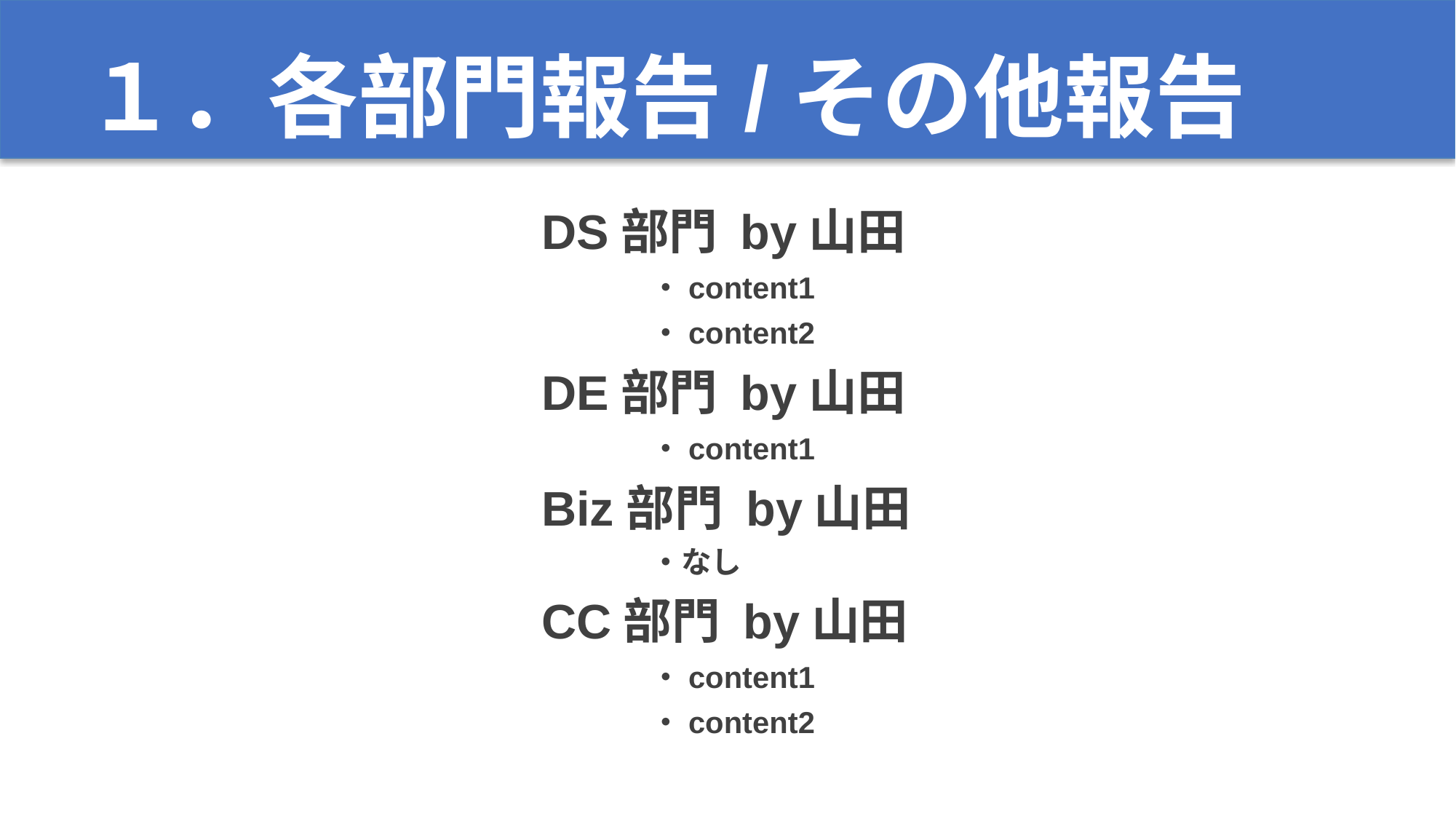

１．各部門報告/その他報告

DS部門 by山田
	・content1
	・content2
DE部門 by山田
	・content1
Biz部門 by山田
	・なし
CC部門 by山田
	・content1
	・content2